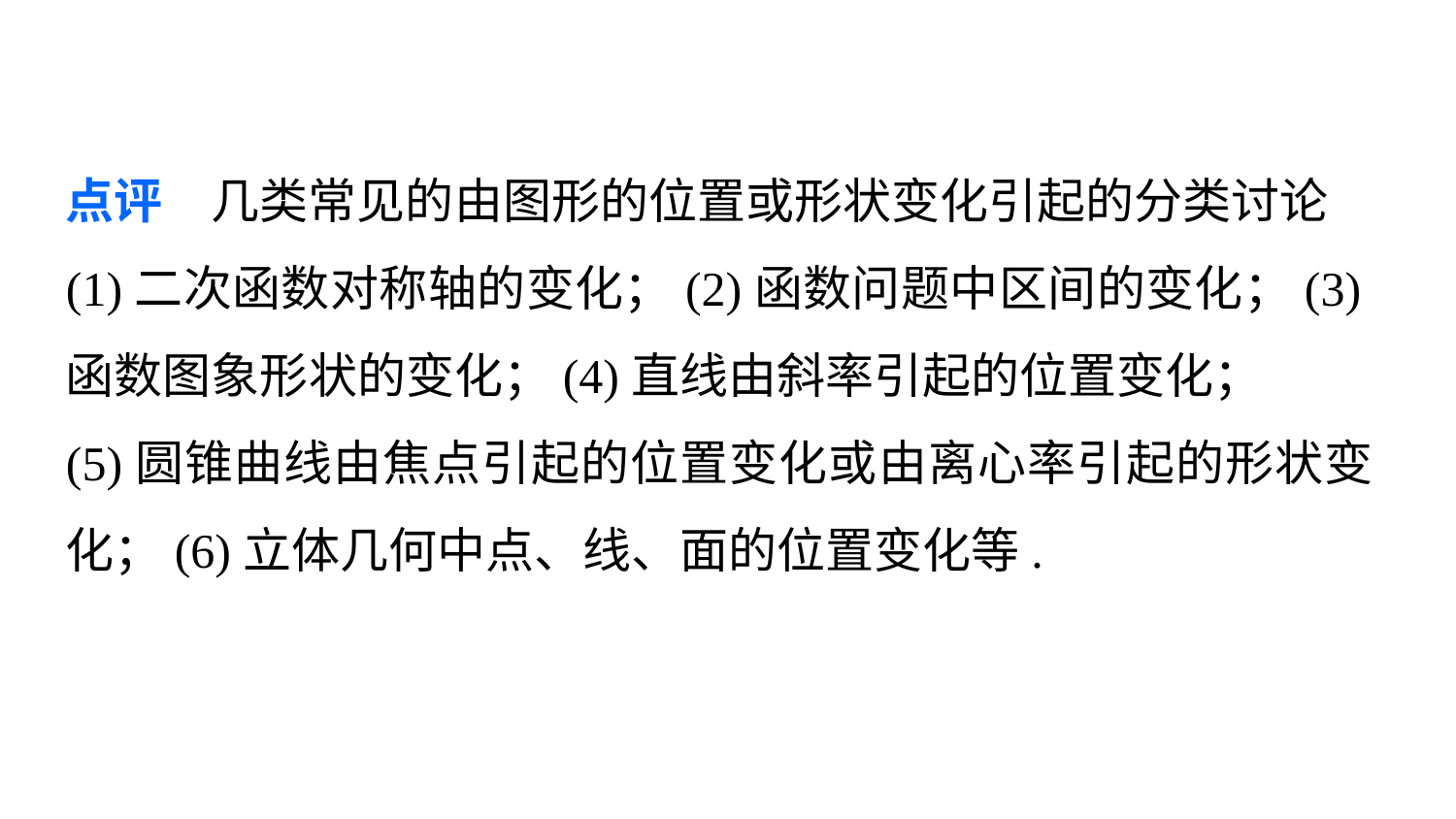

点评　几类常见的由图形的位置或形状变化引起的分类讨论
(1)二次函数对称轴的变化；(2)函数问题中区间的变化；(3)函数图象形状的变化；(4)直线由斜率引起的位置变化；
(5)圆锥曲线由焦点引起的位置变化或由离心率引起的形状变化；(6)立体几何中点、线、面的位置变化等.